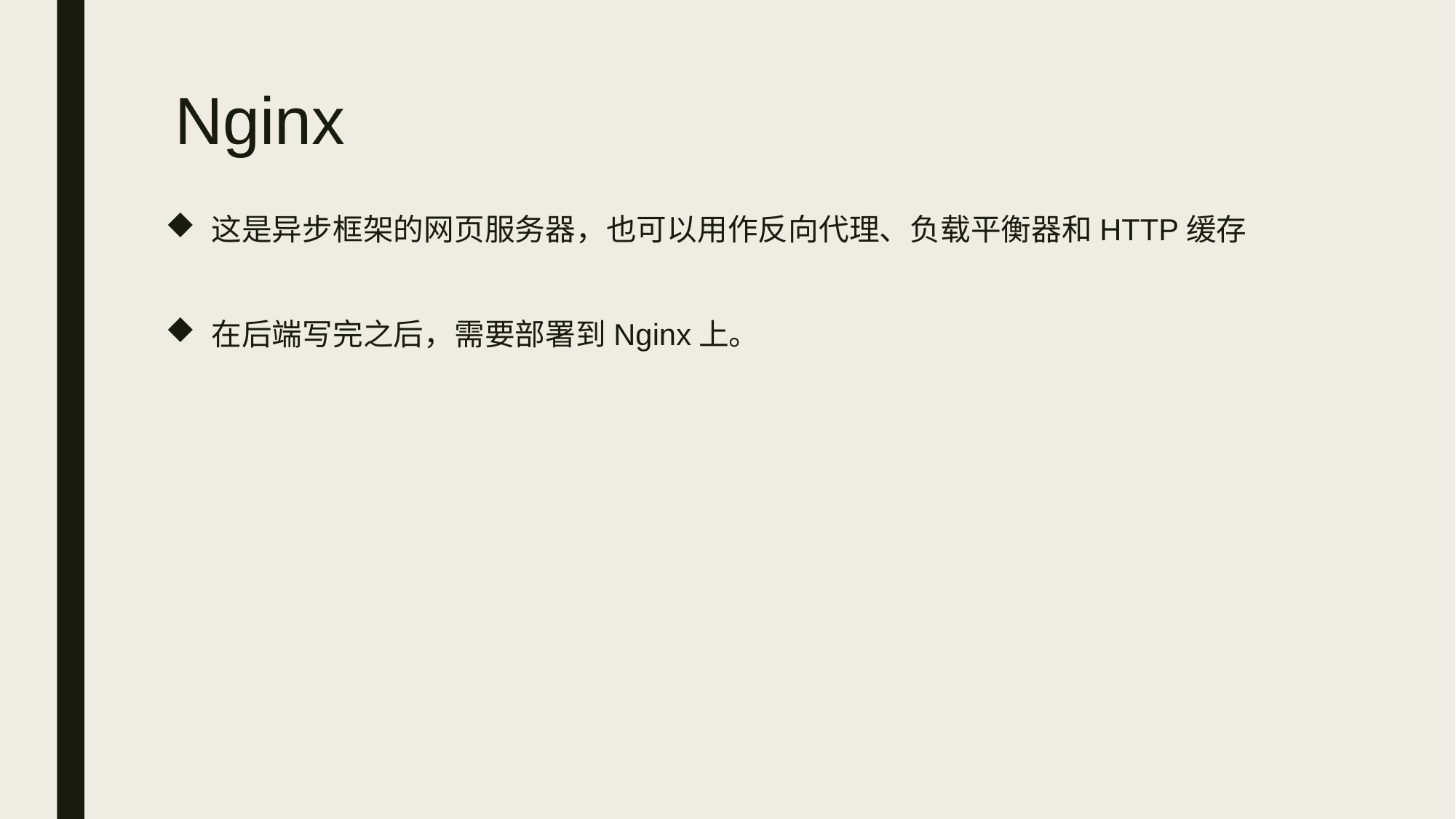

# Nginx
这是异步框架的网页服务器，也可以用作反向代理、负载平衡器和HTTP缓存

在后端写完之后，需要部署到Nginx上。